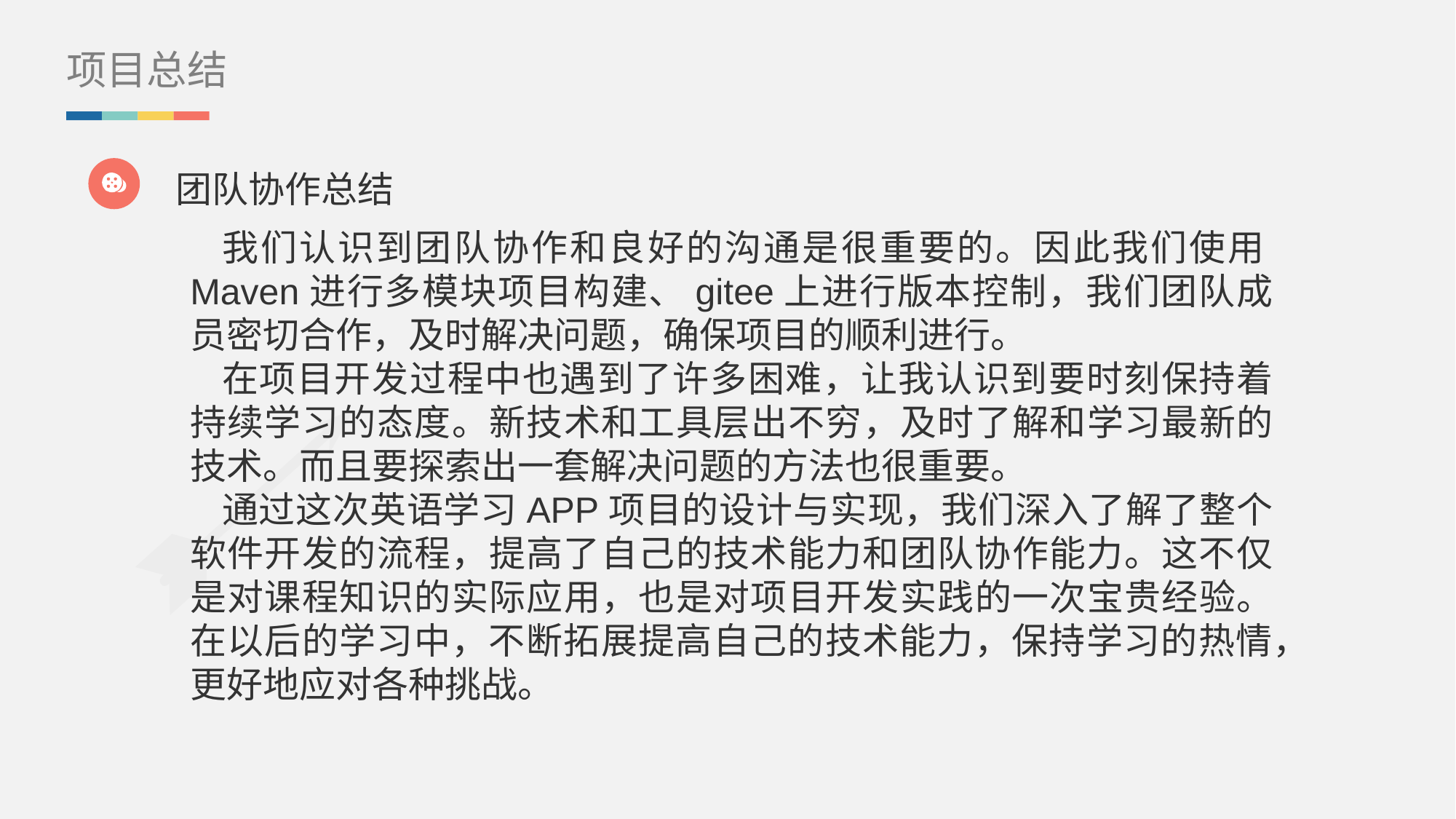

项目总结

团队协作总结

我们认识到团队协作和良好的沟通是很重要的。因此我们使用Maven进行多模块项目构建、gitee上进行版本控制，我们团队成员密切合作，及时解决问题，确保项目的顺利进行。
在项目开发过程中也遇到了许多困难，让我认识到要时刻保持着持续学习的态度。新技术和工具层出不穷，及时了解和学习最新的技术。而且要探索出一套解决问题的方法也很重要。
通过这次英语学习APP项目的设计与实现，我们深入了解了整个软件开发的流程，提高了自己的技术能力和团队协作能力。这不仅是对课程知识的实际应用，也是对项目开发实践的一次宝贵经验。在以后的学习中，不断拓展提高自己的技术能力，保持学习的热情，更好地应对各种挑战。